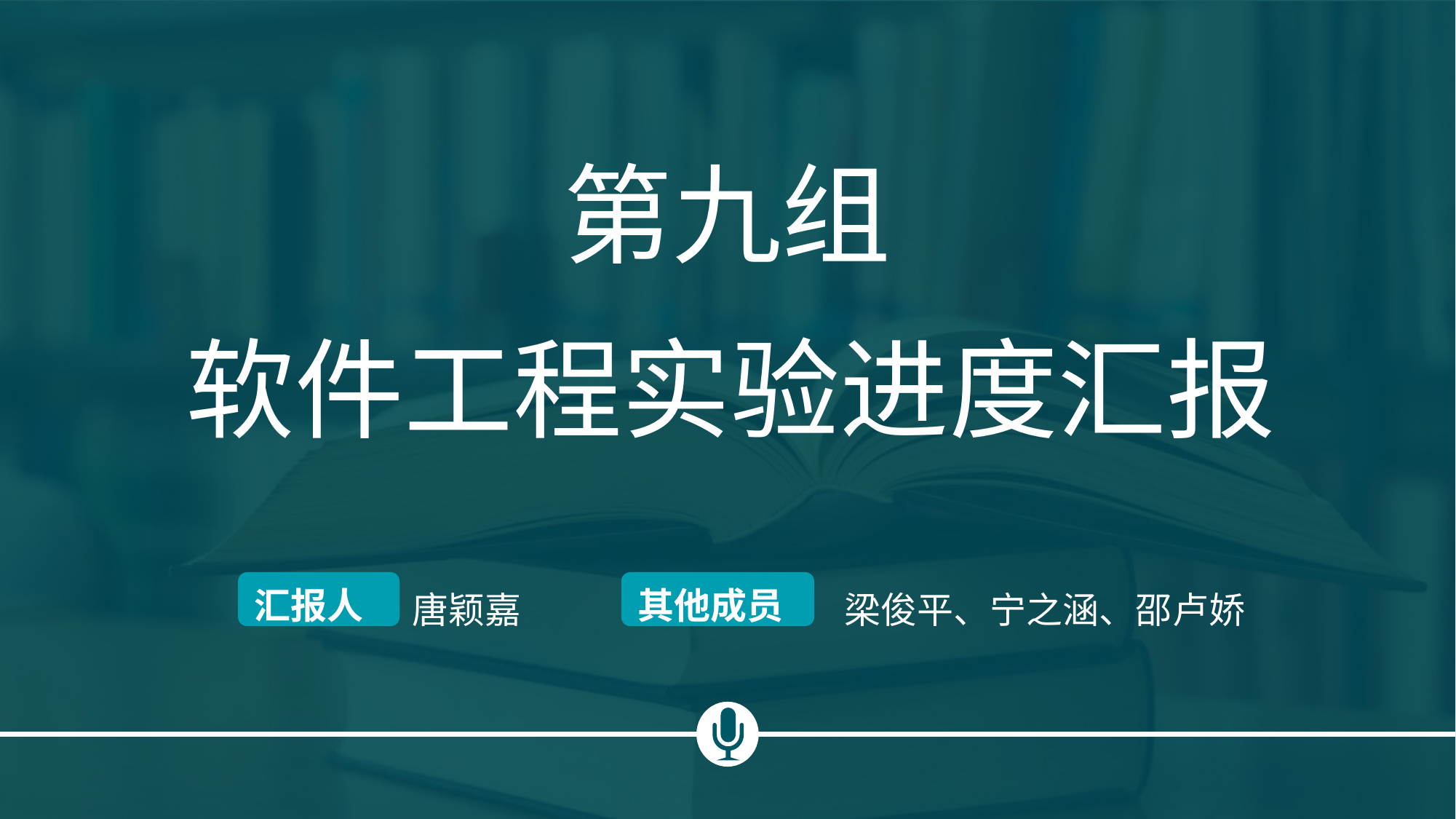

第九组
软件工程实验进度汇报
汇报人
其他成员
唐颖嘉
梁俊平、宁之涵、邵卢娇